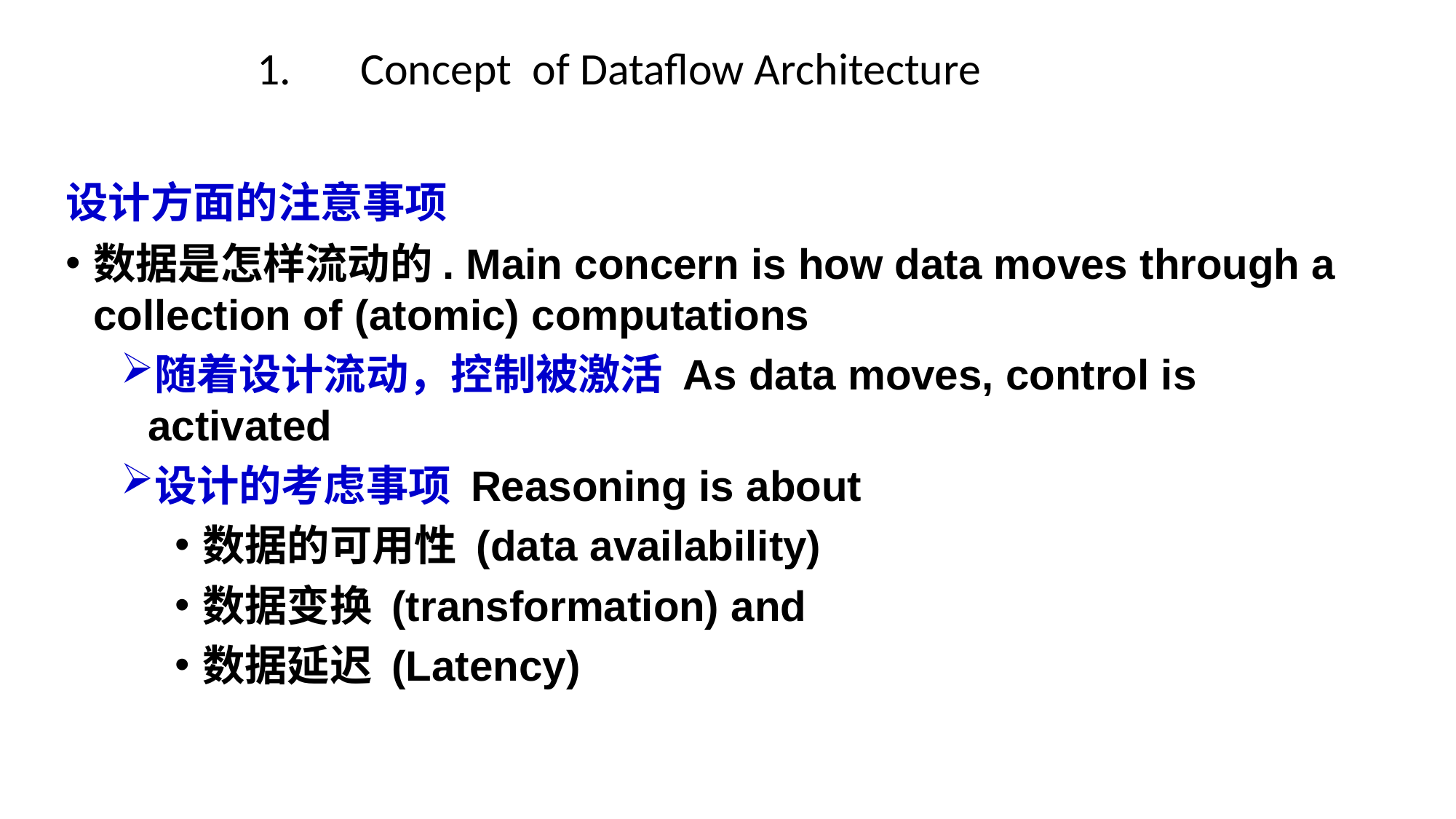

# Concept  of Dataflow Architecture
设计方面的注意事项
数据是怎样流动的. Main concern is how data moves through a collection of (atomic) computations
随着设计流动，控制被激活 As data moves, control is activated
设计的考虑事项 Reasoning is about
数据的可用性 (data availability)
数据变换 (transformation) and
数据延迟 (Latency)